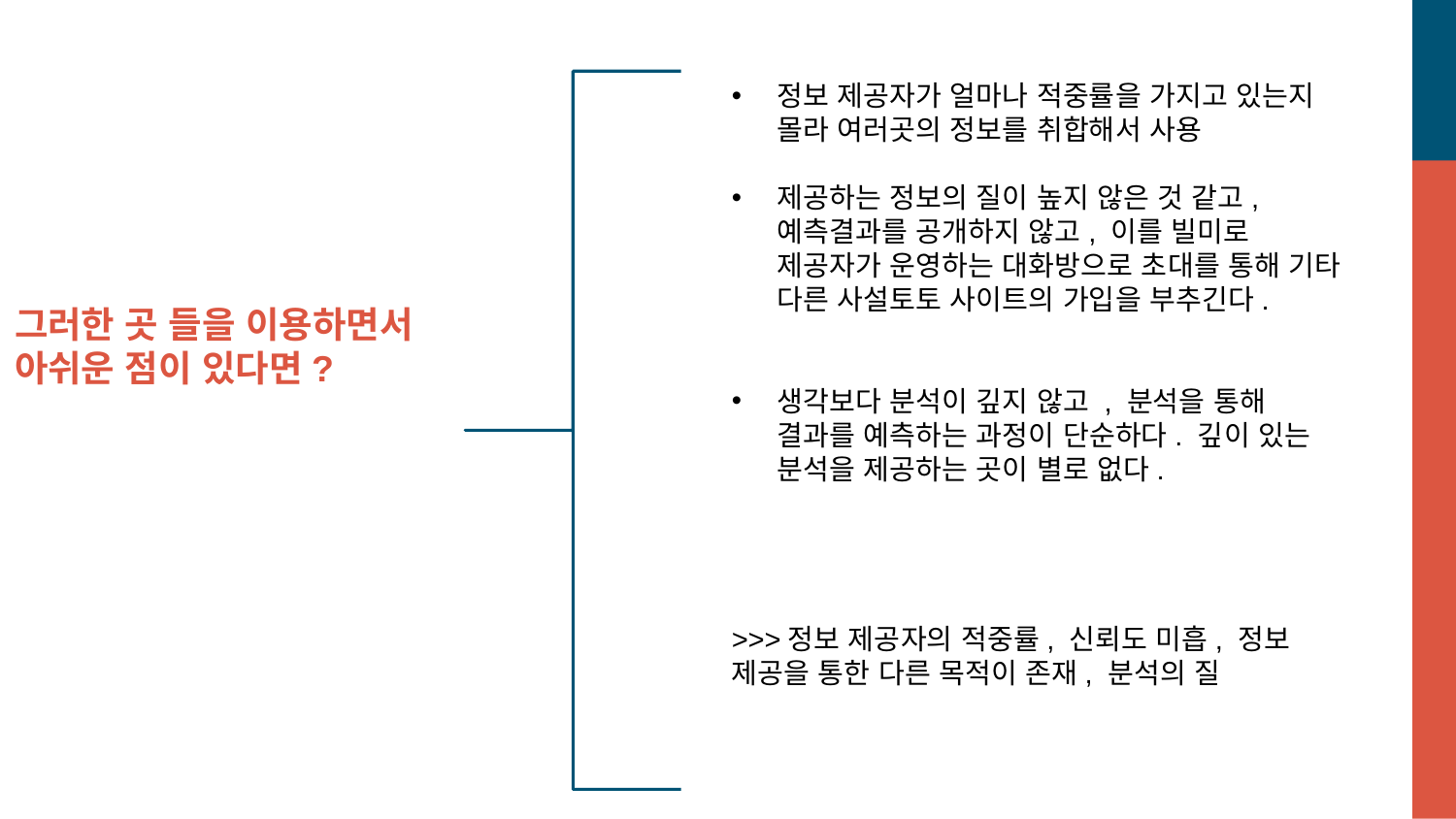

정보 제공자가 얼마나 적중률을 가지고 있는지 몰라 여러곳의 정보를 취합해서 사용

제공하는 정보의 질이 높지 않은 것 같고, 예측결과를 공개하지 않고, 이를 빌미로 제공자가 운영하는 대화방으로 초대를 통해 기타 다른 사설토토 사이트의 가입을 부추긴다.

생각보다 분석이 깊지 않고 , 분석을 통해 결과를 예측하는 과정이 단순하다. 깊이 있는 분석을 제공하는 곳이 별로 없다.

>>>정보 제공자의 적중률, 신뢰도 미흡, 정보 제공을 통한 다른 목적이 존재, 분석의 질

# 그러한 곳 들을 이용하면서 아쉬운 점이 있다면?